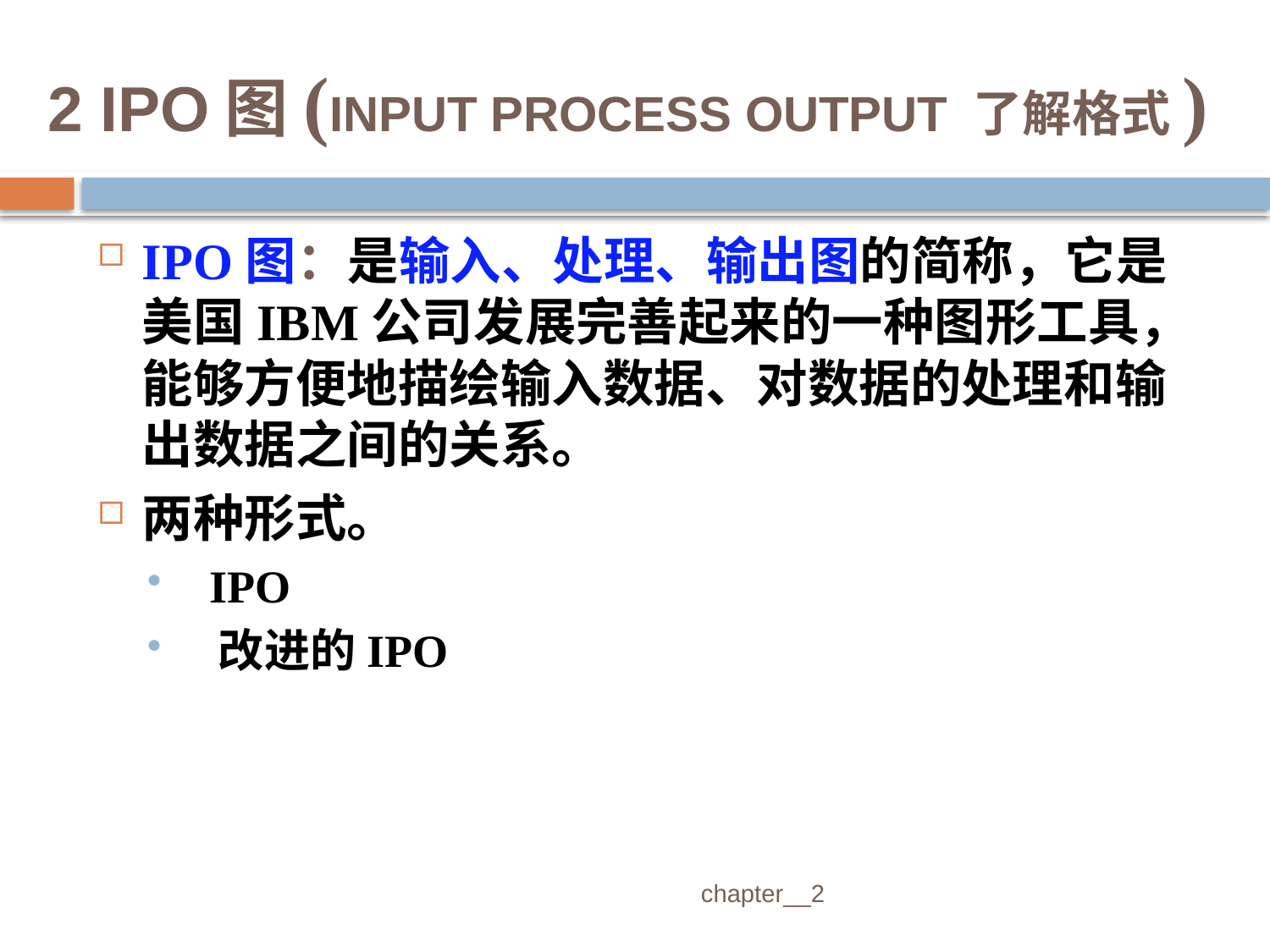

# 2 IPO图(INPUT PROCESS OUTPUT 了解格式)
60
IPO图：是输入、处理、输出图的简称，它是美国IBM公司发展完善起来的一种图形工具，能够方便地描绘输入数据、对数据的处理和输出数据之间的关系。
两种形式。
  IPO
  改进的IPO

 chapter__2